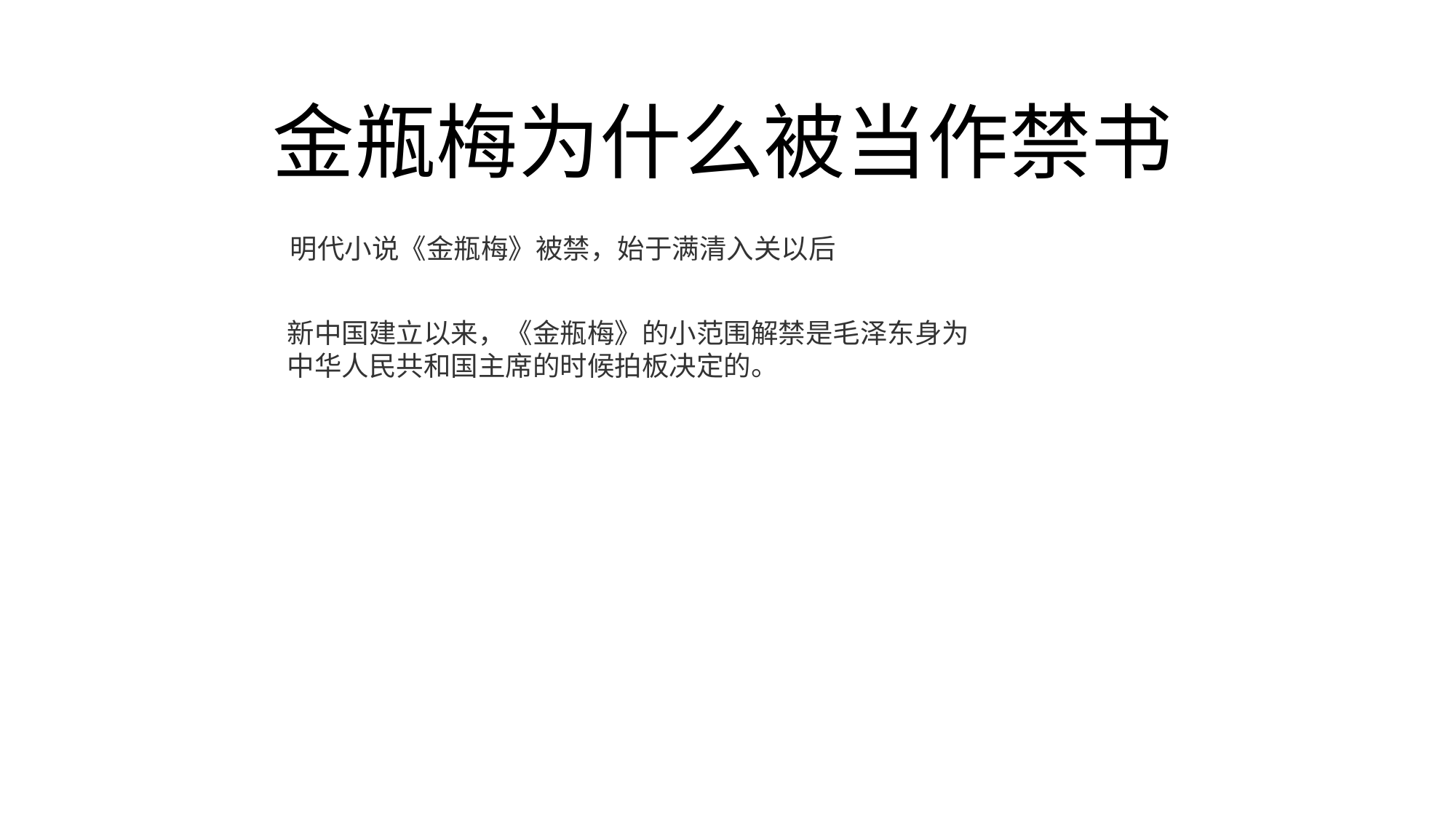

金瓶梅为什么被当作禁书
明代小说《金瓶梅》被禁，始于满清入关以后
新中国建立以来，《金瓶梅》的小范围解禁是毛泽东身为中华人民共和国主席的时候拍板决定的。